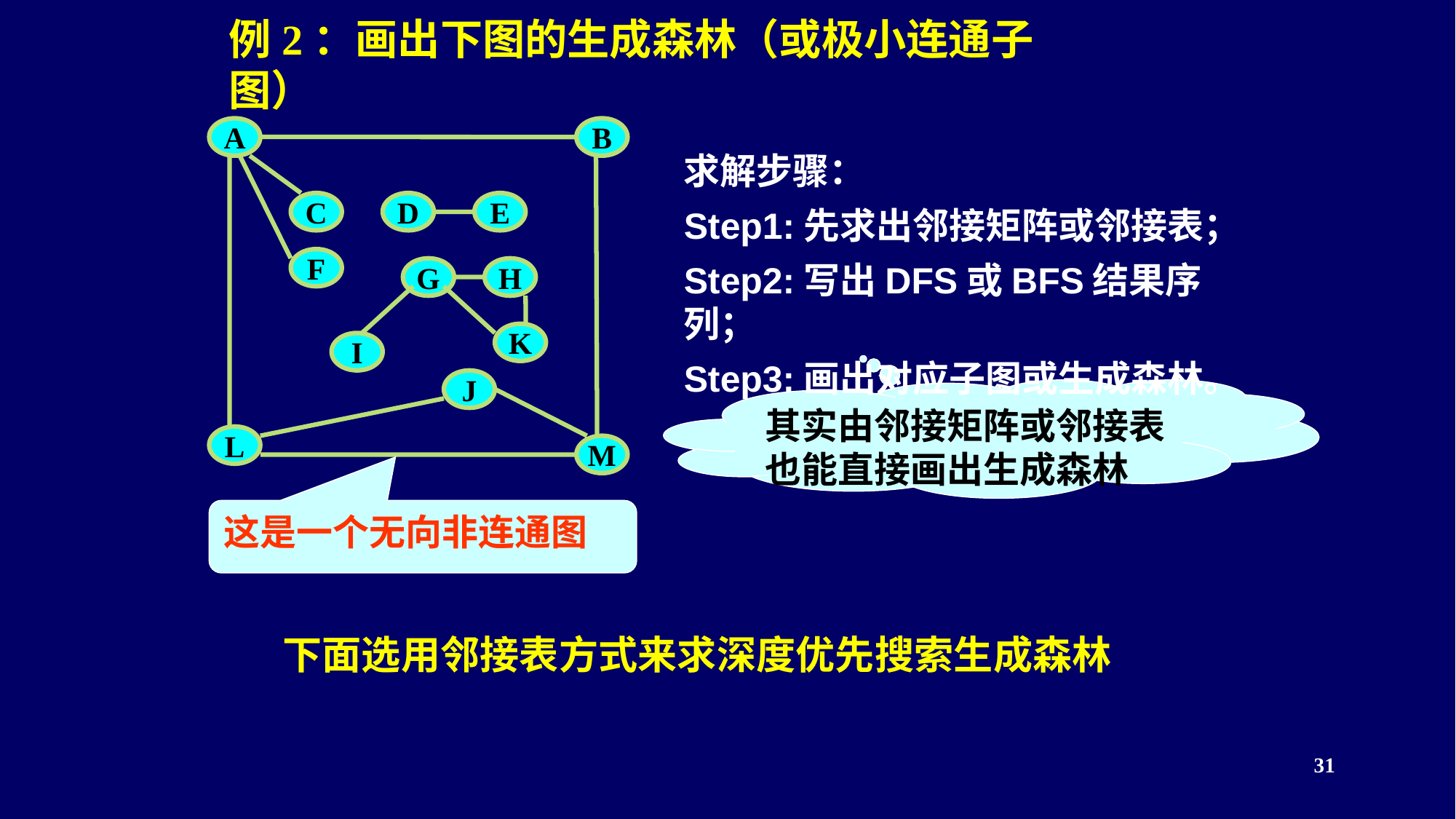

# 例2：画出下图的生成森林（或极小连通子图）
A
B

C
D
E

F
G
H

K
I
J

L
M

求解步骤：
Step1:先求出邻接矩阵或邻接表；
Step2:写出DFS或BFS结果序列；
Step3:画出对应子图或生成森林。
其实由邻接矩阵或邻接表也能直接画出生成森林
这是一个无向非连通图
下面选用邻接表方式来求深度优先搜索生成森林
31